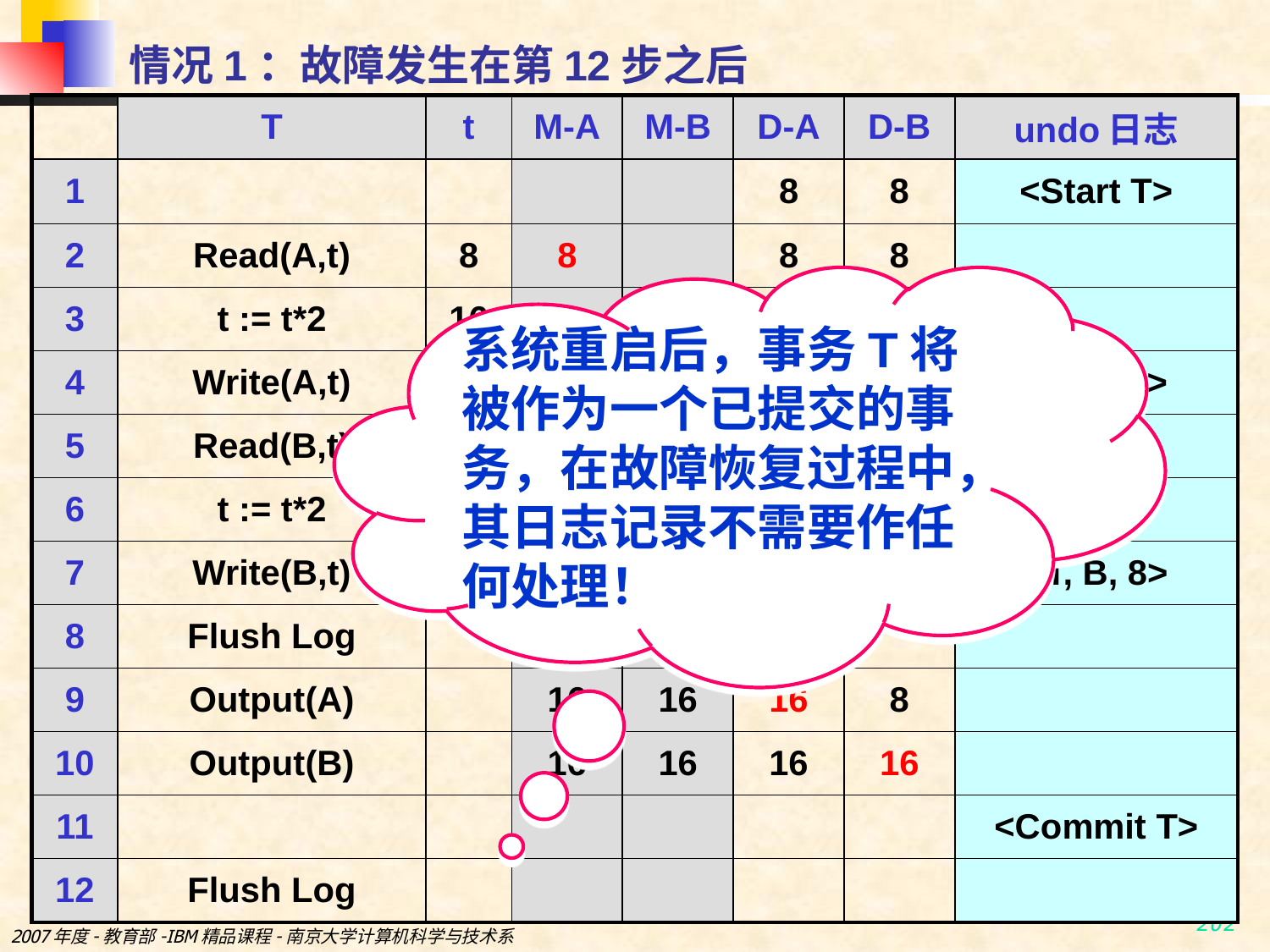

# 情况1：故障发生在第12步之后
|  | T | t | M-A | M-B | D-A | D-B | undo日志 |
| --- | --- | --- | --- | --- | --- | --- | --- |
| 1 |  |  |  |  | 8 | 8 | <Start T> |
| 2 | Read(A,t) | 8 | 8 |  | 8 | 8 |  |
| 3 | t := t\*2 | 16 | 8 |  | 8 | 8 |  |
| 4 | Write(A,t) | 16 | 16 |  | 8 | 8 | <T, A, 8> |
| 5 | Read(B,t) | 8 | 16 | 8 | 8 | 8 |  |
| 6 | t := t\*2 | 16 | 16 | 8 | 8 | 8 |  |
| 7 | Write(B,t) | 16 | 16 | 16 | 8 | 8 | <T, B, 8> |
| 8 | Flush Log |  |  |  |  |  |  |
| 9 | Output(A) |  | 16 | 16 | 16 | 8 |  |
| 10 | Output(B) |  | 16 | 16 | 16 | 16 |  |
| 11 |  |  |  |  |  |  | <Commit T> |
| 12 | Flush Log |  |  |  |  |  |  |
系统重启后，事务T将被作为一个已提交的事务，在故障恢复过程中，其日志记录不需要作任何处理！
202